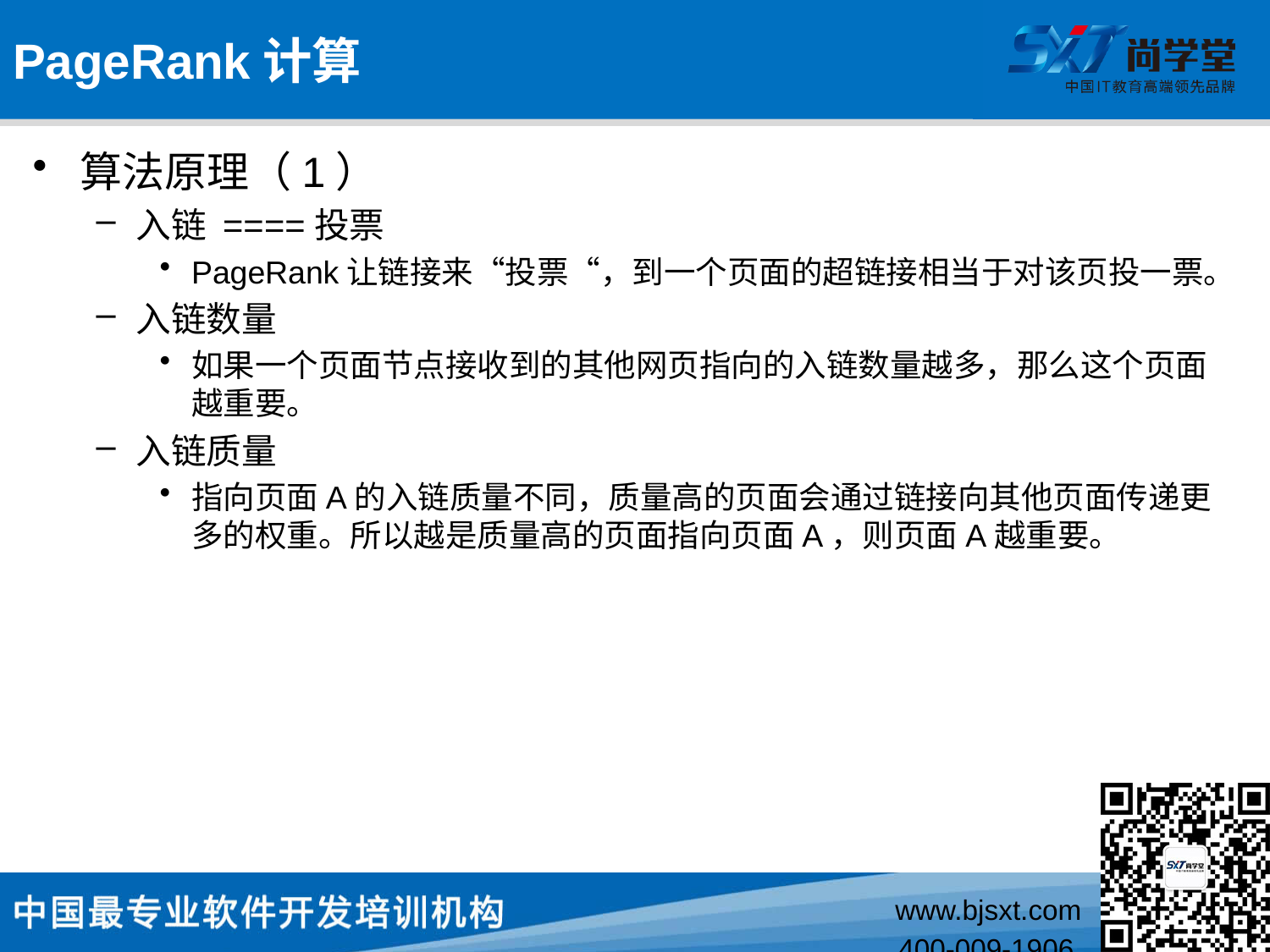

# PageRank计算
算法原理（1）
入链 ====投票
PageRank让链接来“投票“，到一个页面的超链接相当于对该页投一票。
入链数量
如果一个页面节点接收到的其他网页指向的入链数量越多，那么这个页面越重要。
入链质量
指向页面A的入链质量不同，质量高的页面会通过链接向其他页面传递更多的权重。所以越是质量高的页面指向页面A，则页面A越重要。